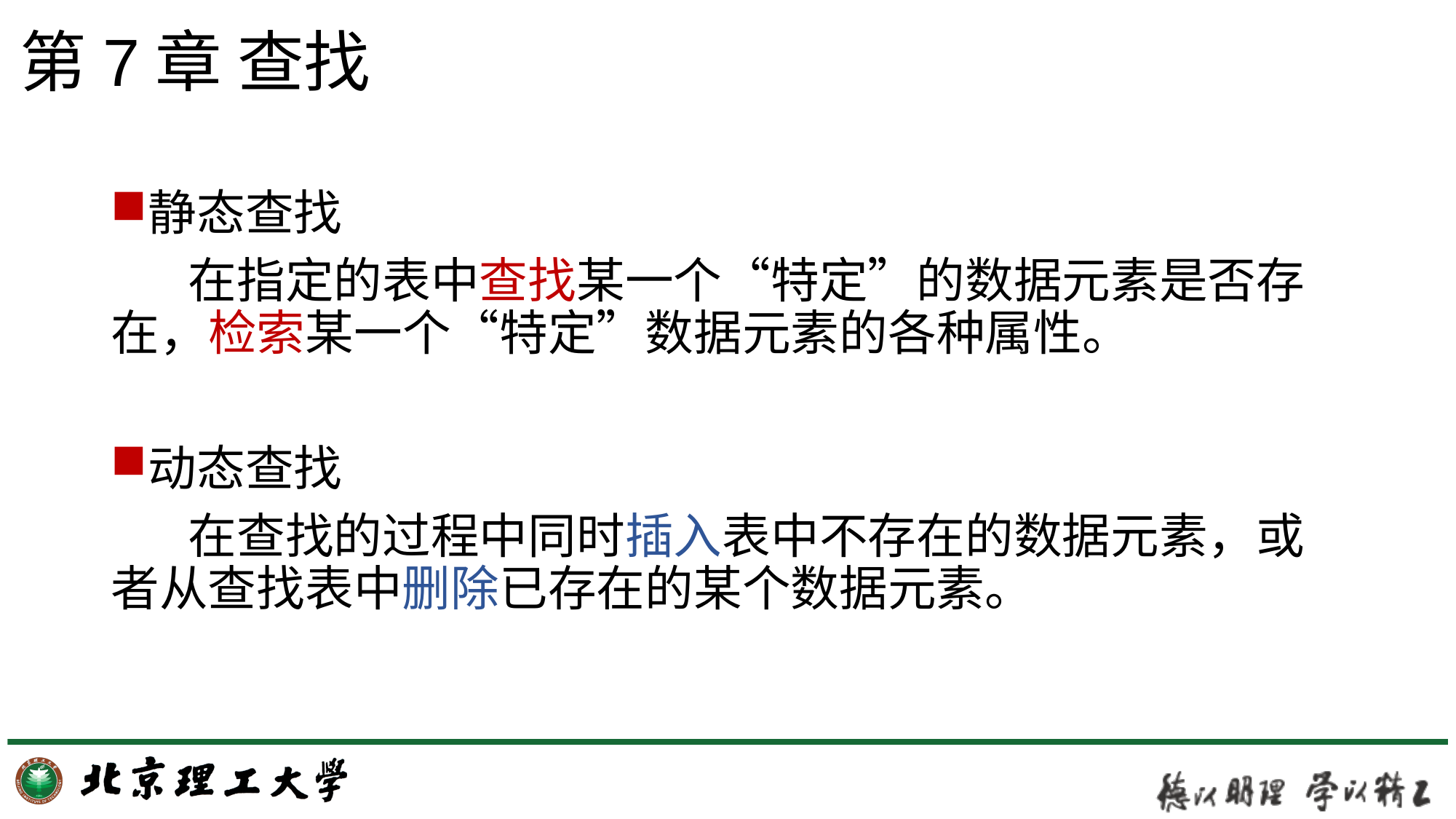

# 第7章 查找
静态查找
      在指定的表中查找某一个“特定”的数据元素是否存在，检索某一个“特定”数据元素的各种属性。

动态查找
      在查找的过程中同时插入表中不存在的数据元素，或者从查找表中删除已存在的某个数据元素。